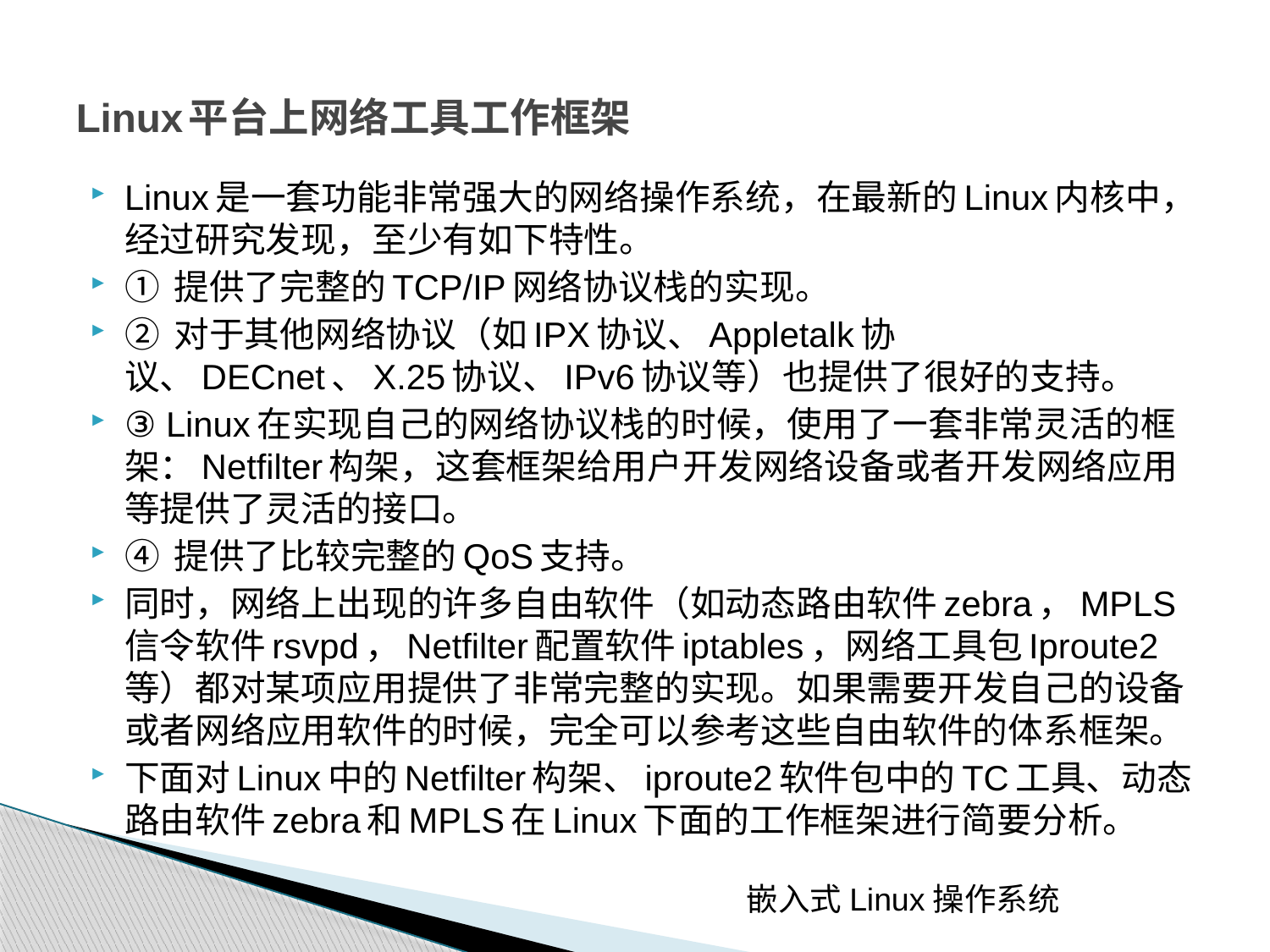

# Linux平台上网络工具工作框架
Linux是一套功能非常强大的网络操作系统，在最新的Linux内核中，经过研究发现，至少有如下特性。
① 提供了完整的TCP/IP网络协议栈的实现。
② 对于其他网络协议（如IPX协议、Appletalk协议、DECnet、X.25协议、IPv6协议等）也提供了很好的支持。
③ Linux在实现自己的网络协议栈的时候，使用了一套非常灵活的框架：Netfilter构架，这套框架给用户开发网络设备或者开发网络应用等提供了灵活的接口。
④ 提供了比较完整的QoS支持。
同时，网络上出现的许多自由软件（如动态路由软件zebra，MPLS信令软件rsvpd，Netfilter配置软件iptables，网络工具包Iproute2等）都对某项应用提供了非常完整的实现。如果需要开发自己的设备或者网络应用软件的时候，完全可以参考这些自由软件的体系框架。
下面对Linux中的Netfilter构架、iproute2软件包中的TC工具、动态路由软件zebra和MPLS在Linux下面的工作框架进行简要分析。

嵌入式Linux操作系统